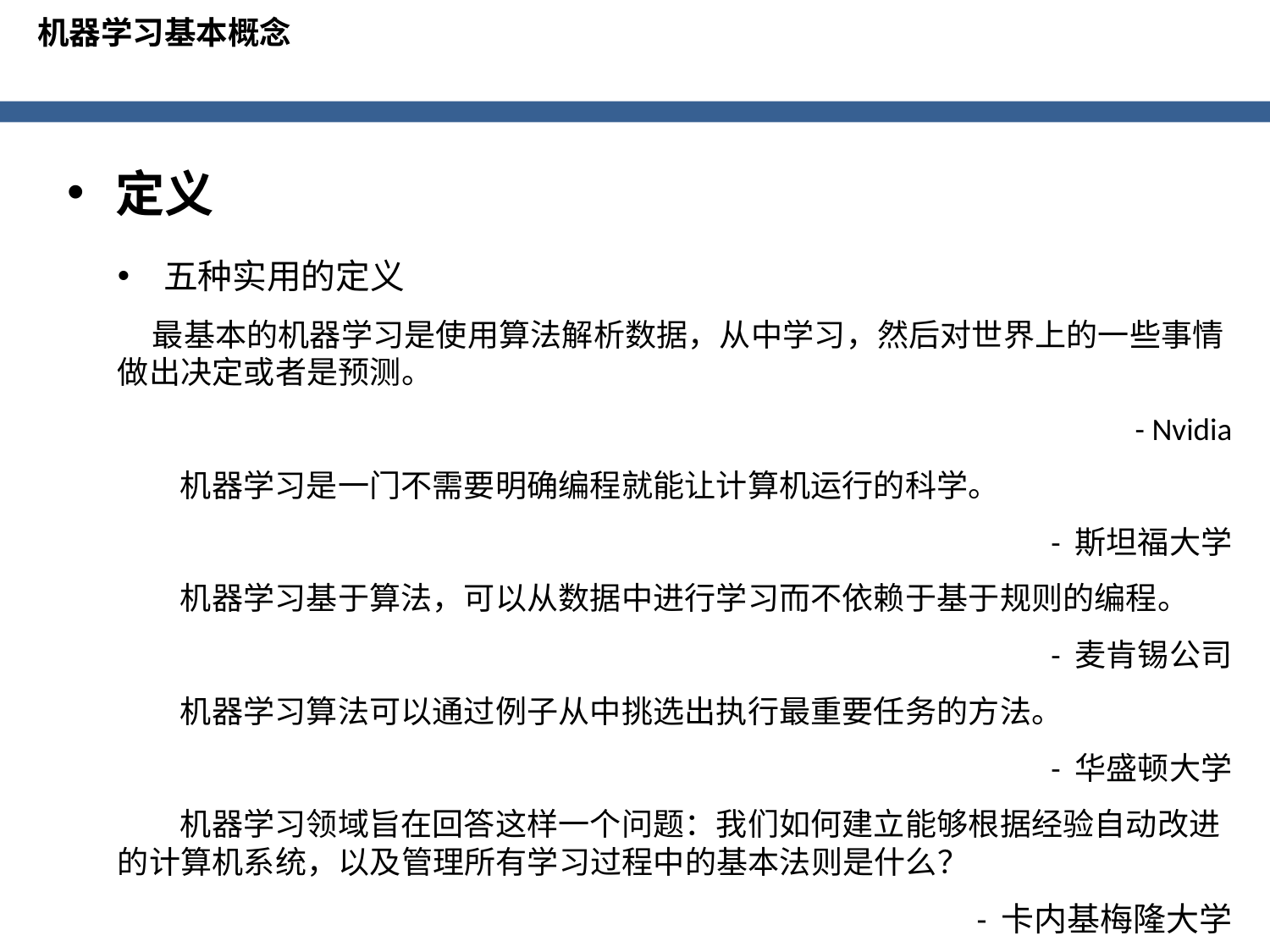

机器学习基本概念
定义
五种实用的定义
    最基本的机器学习是使用算法解析数据，从中学习，然后对世界上的一些事情做出决定或者是预测。
- Nvidia
        机器学习是一门不需要明确编程就能让计算机运行的科学。
- 斯坦福大学
        机器学习基于算法，可以从数据中进行学习而不依赖于基于规则的编程。
 - 麦肯锡公司
        机器学习算法可以通过例子从中挑选出执行最重要任务的方法。
 - 华盛顿大学
        机器学习领域旨在回答这样一个问题：我们如何建立能够根据经验自动改进的计算机系统，以及管理所有学习过程中的基本法则是什么？
- 卡内基梅隆大学